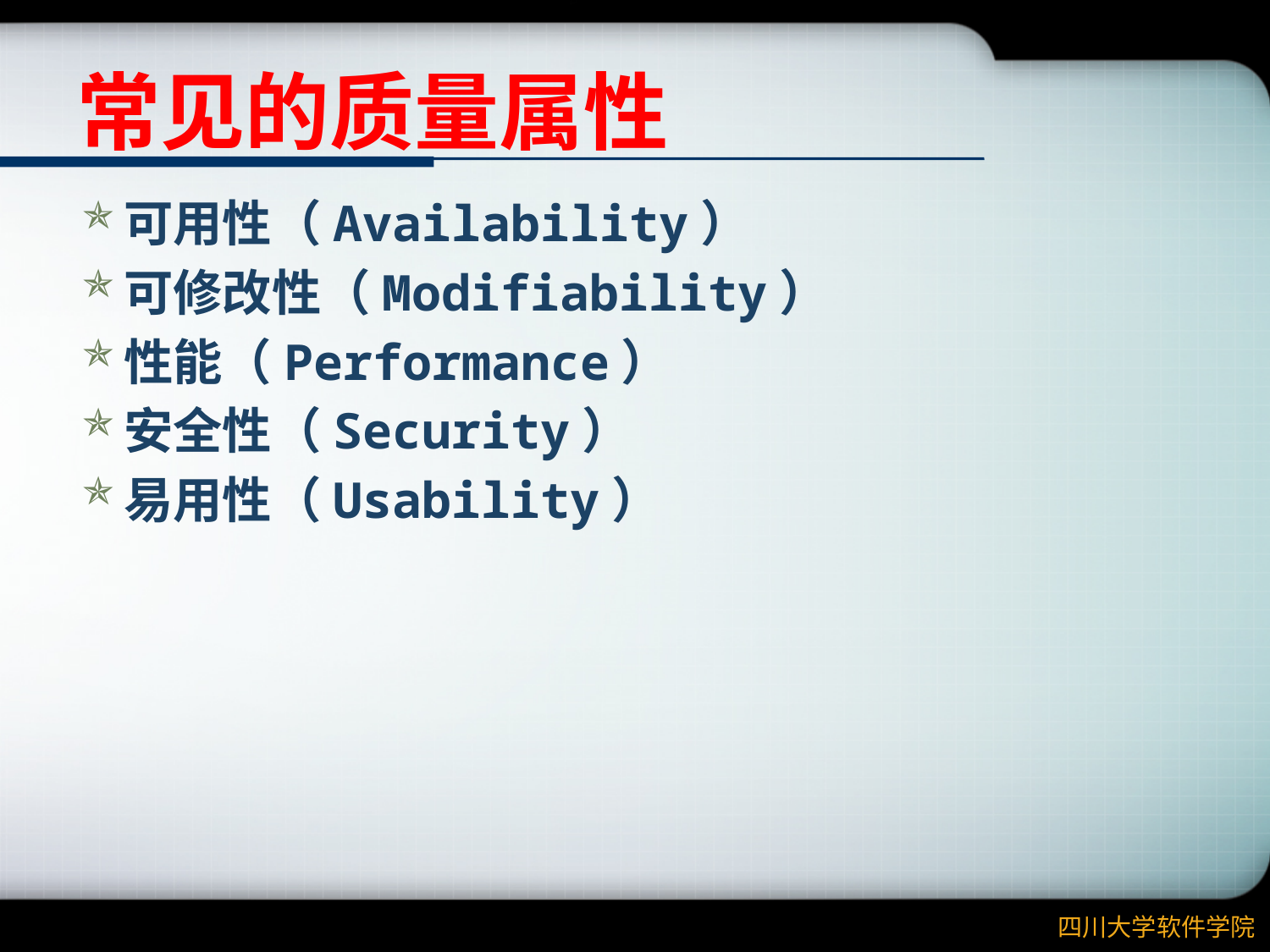

# 常见的质量属性
可用性（Availability）
可修改性（Modifiability）
性能（Performance）
安全性（Security）
易用性（Usability）